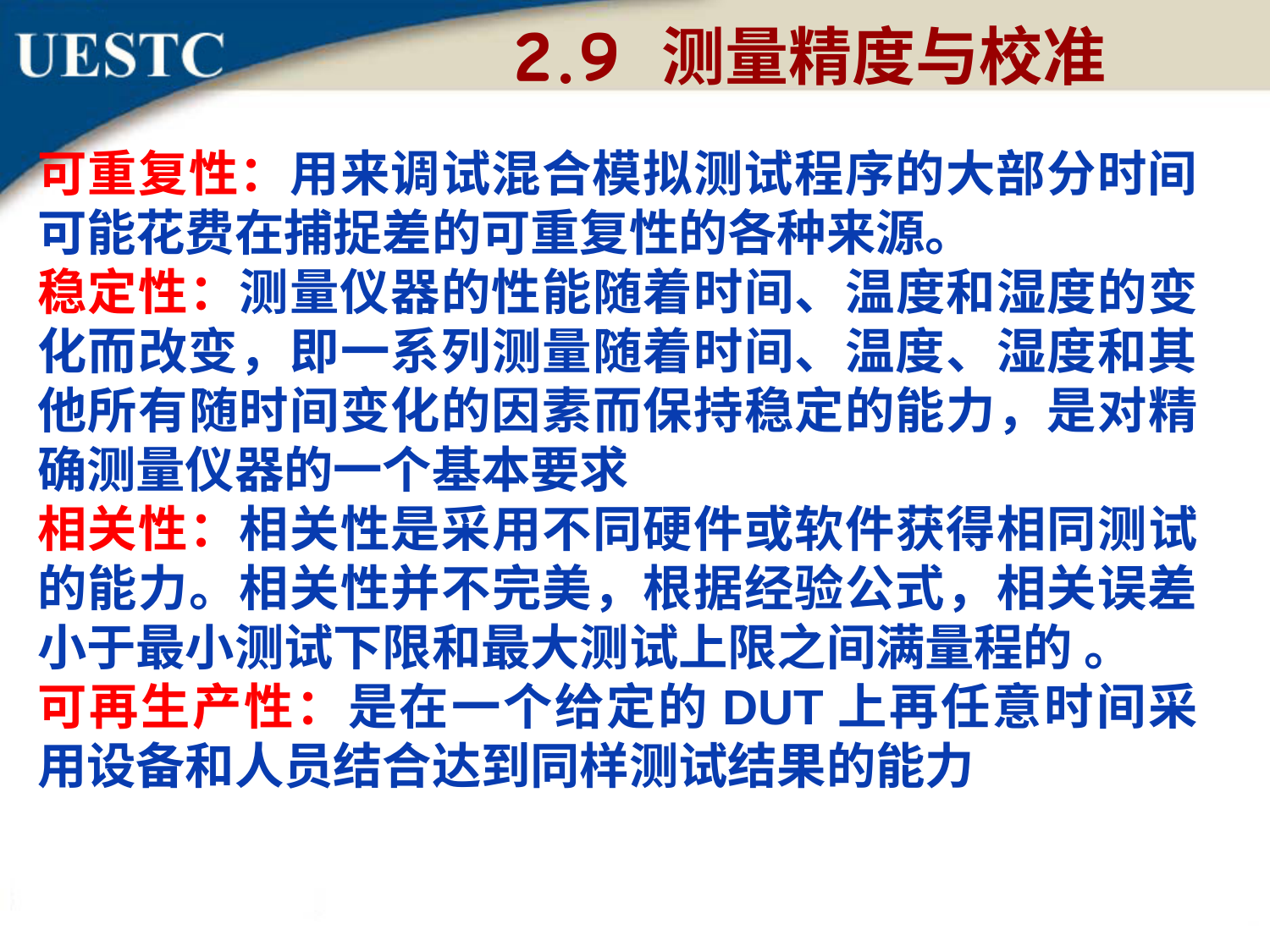

2.9 测量精度与校准
可重复性：用来调试混合模拟测试程序的大部分时间可能花费在捕捉差的可重复性的各种来源。
稳定性：测量仪器的性能随着时间、温度和湿度的变化而改变，即一系列测量随着时间、温度、湿度和其他所有随时间变化的因素而保持稳定的能力，是对精确测量仪器的一个基本要求
相关性：相关性是采用不同硬件或软件获得相同测试的能力。相关性并不完美，根据经验公式，相关误差小于最小测试下限和最大测试上限之间满量程的 。
可再生产性：是在一个给定的DUT上再任意时间采用设备和人员结合达到同样测试结果的能力